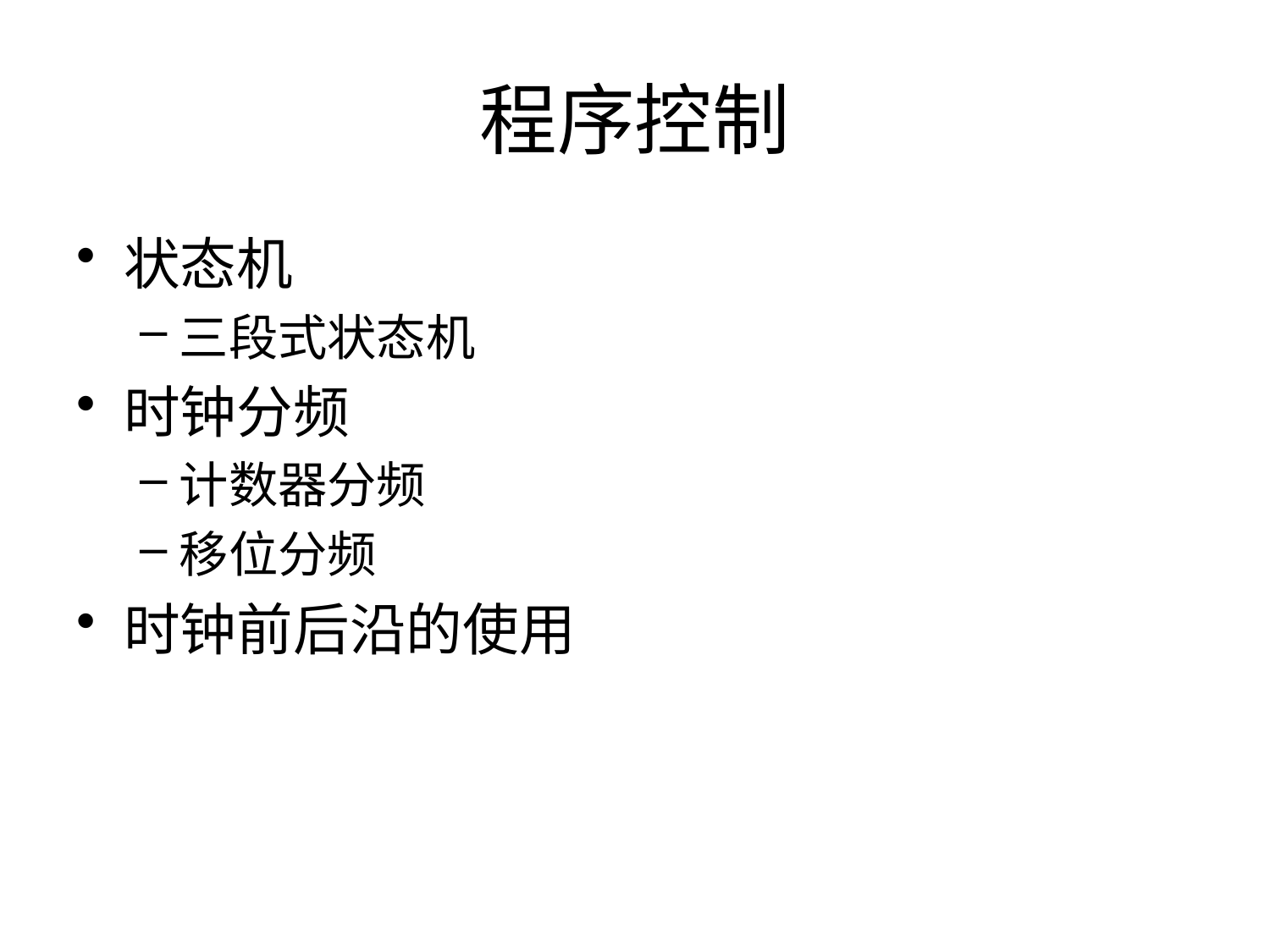

# 程序控制
状态机
三段式状态机
时钟分频
计数器分频
移位分频
时钟前后沿的使用